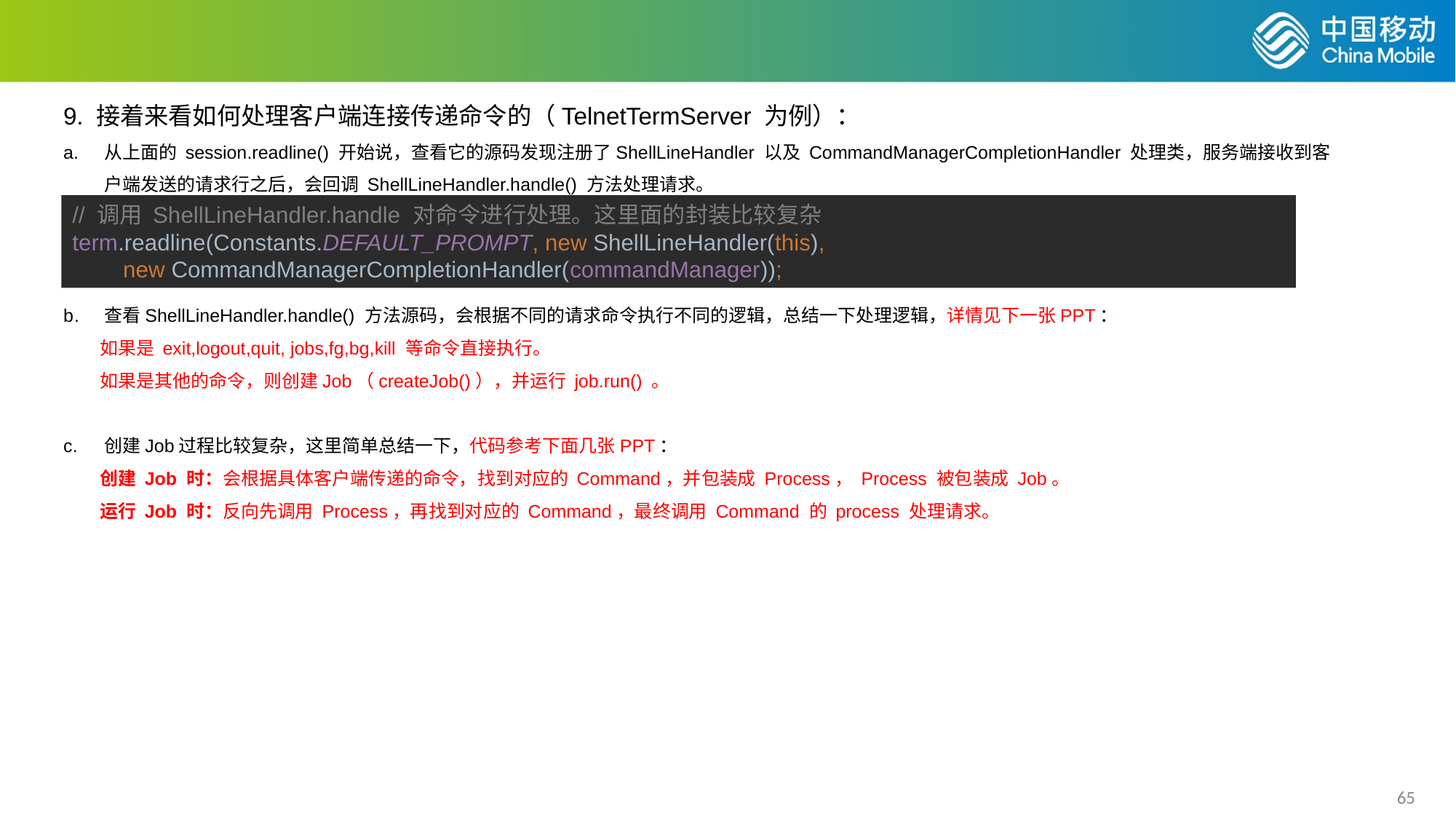

9. 接着来看如何处理客户端连接传递命令的（TelnetTermServer 为例）：
从上面的 session.readline() 开始说，查看它的源码发现注册了ShellLineHandler 以及 CommandManagerCompletionHandler 处理类，服务端接收到客户端发送的请求行之后，会回调 ShellLineHandler.handle() 方法处理请求。

查看ShellLineHandler.handle() 方法源码，会根据不同的请求命令执行不同的逻辑，总结一下处理逻辑，详情见下一张PPT：
        如果是 exit,logout,quit, jobs,fg,bg,kill 等命令直接执行。
        如果是其他的命令，则创建Job（createJob()），并运行 job.run() 。

创建Job过程比较复杂，这里简单总结一下，代码参考下面几张PPT：
        创建 Job 时：会根据具体客户端传递的命令，找到对应的 Command，并包装成 Process， Process 被包装成 Job。
        运行 Job 时：反向先调用 Process，再找到对应的 Command，最终调用 Command 的 process 处理请求。

// 调用 ShellLineHandler.handle 对命令进行处理。这里面的封装比较复杂
term.readline(Constants.DEFAULT_PROMPT, new ShellLineHandler(this),
        new CommandManagerCompletionHandler(commandManager));